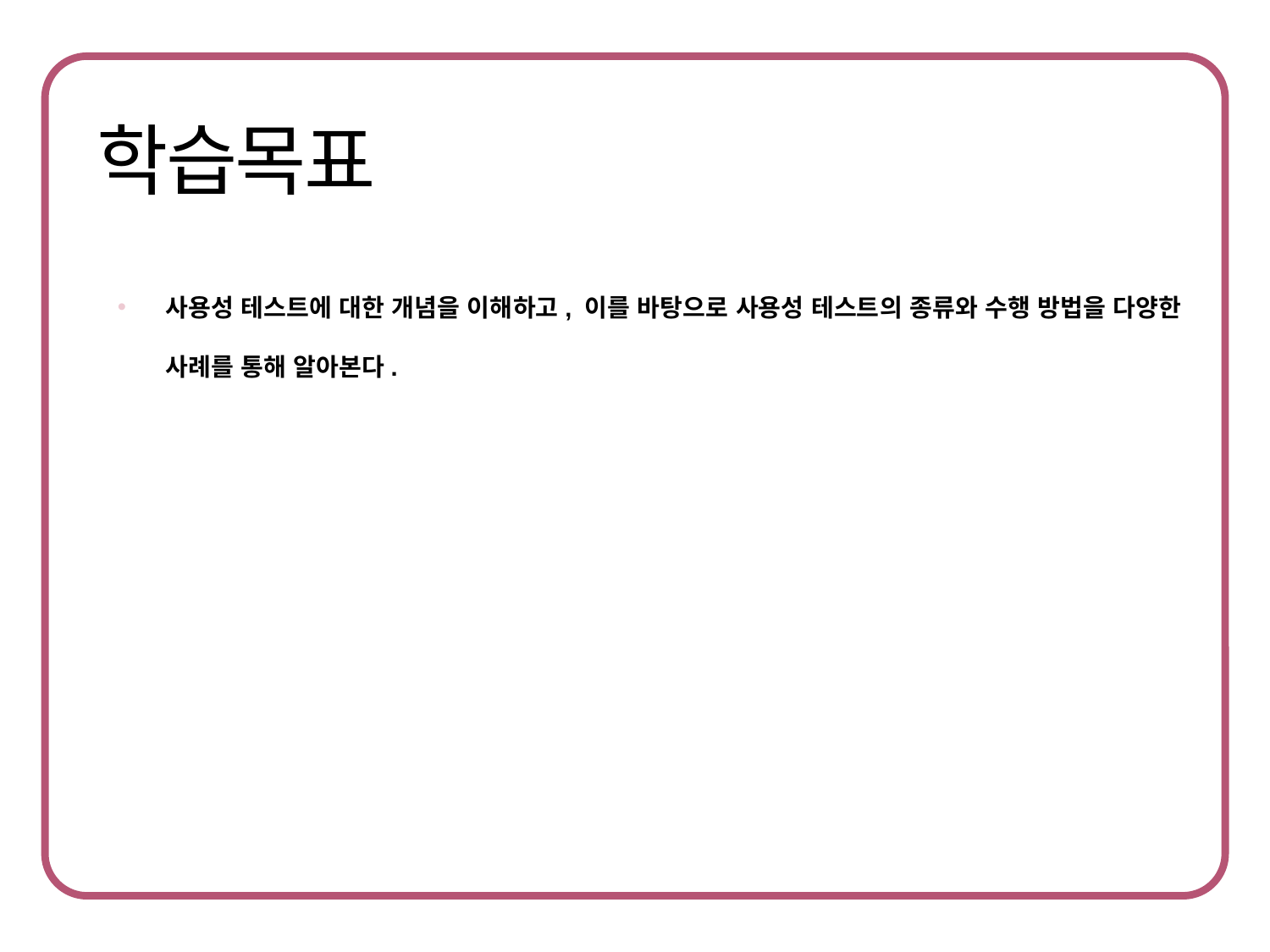

사용성 테스트에 대한 개념을 이해하고, 이를 바탕으로 사용성 테스트의 종류와 수행 방법을 다양한 사례를 통해 알아본다.